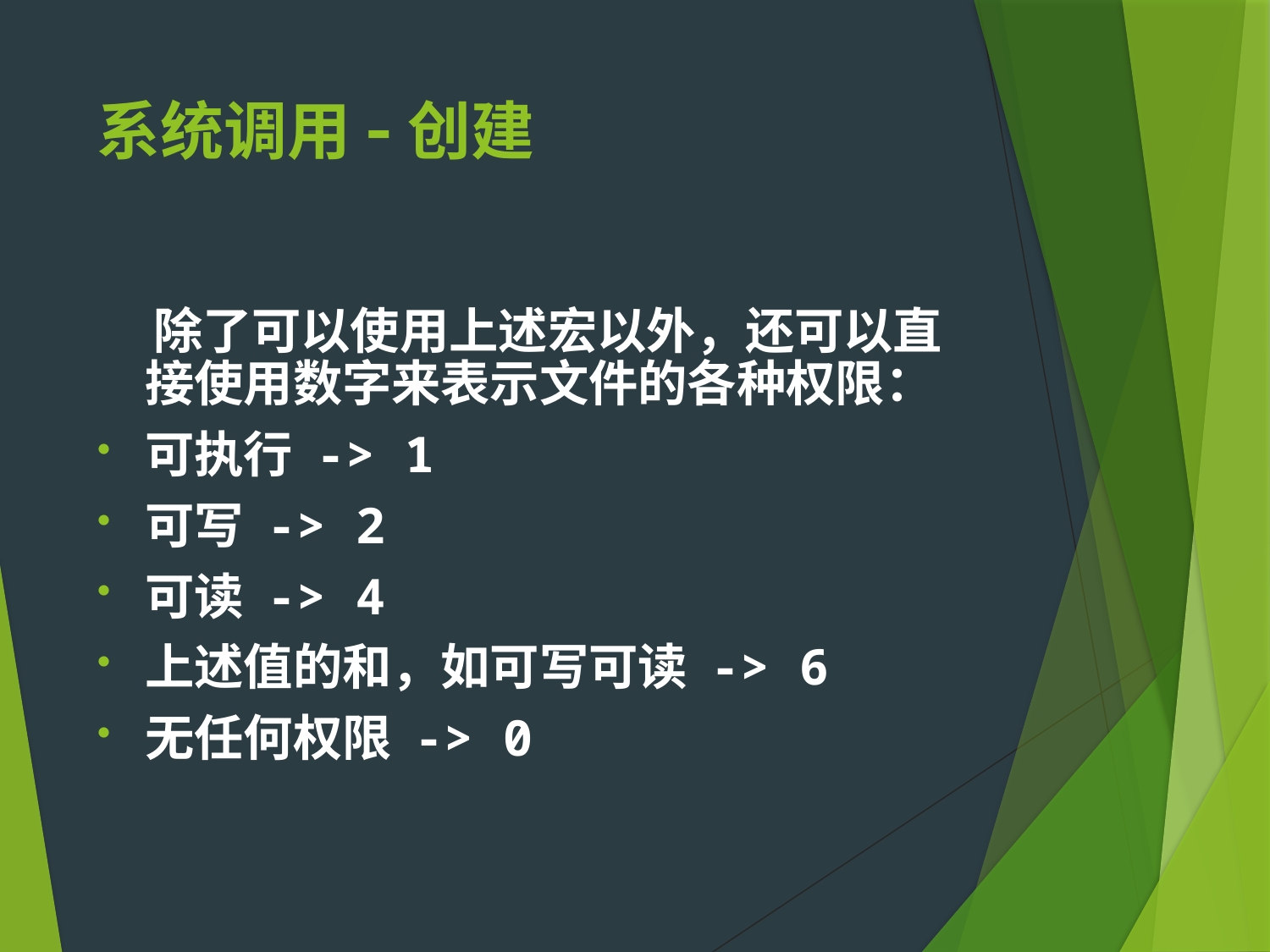

# 系统调用-创建
    除了可以使用上述宏以外，还可以直接使用数字来表示文件的各种权限：
可执行 -> 1
可写 -> 2
可读 -> 4
上述值的和，如可写可读 -> 6
无任何权限 -> 0